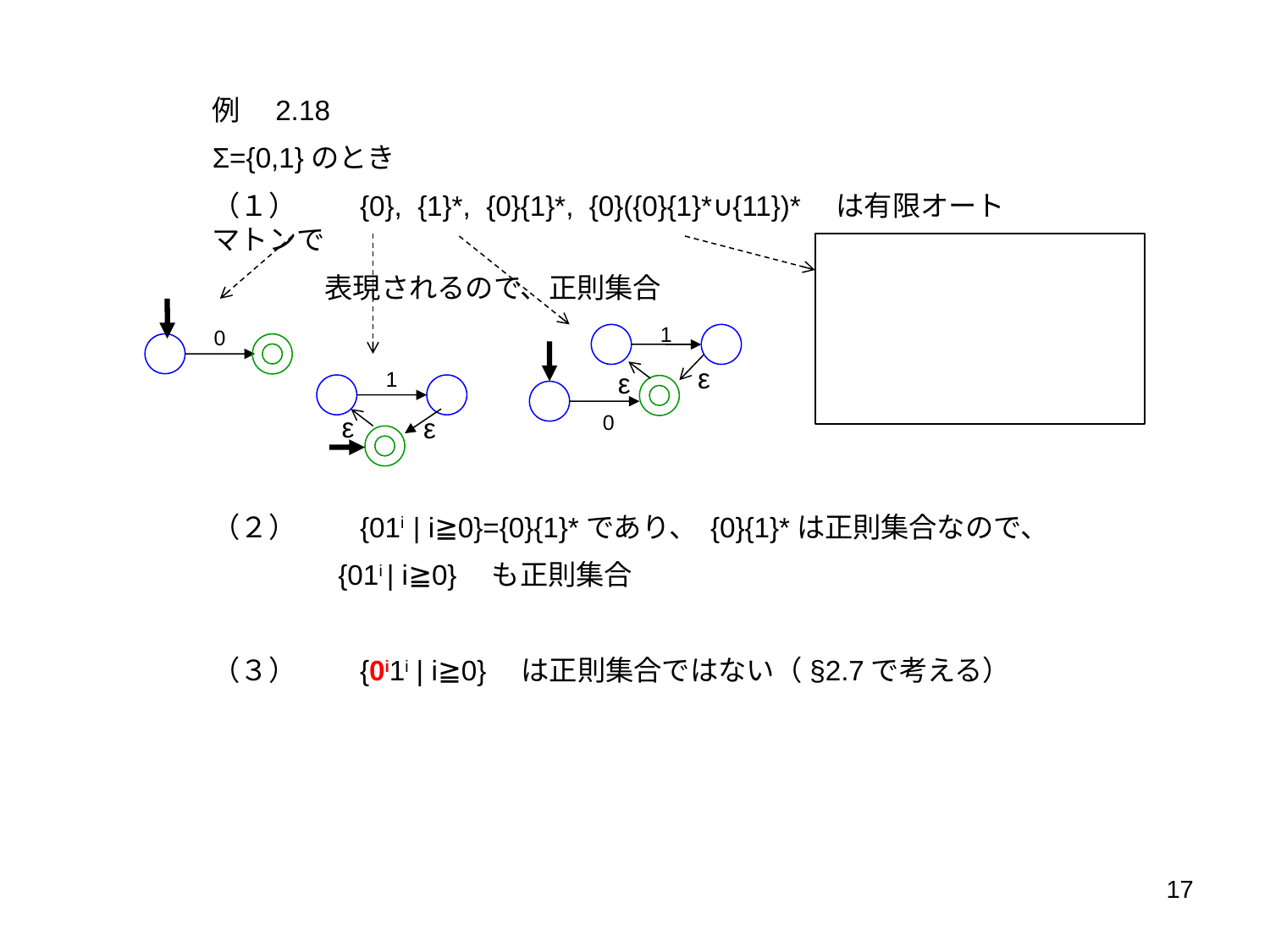

例　2.18
Σ={0,1}のとき
（１）　　{0},  {1}*,  {0}{1}*,  {0}({0}{1}*∪{11})*　は有限オートマトンで
　　　　表現されるので、正則集合

（２）　　{01i  | i≧0}={0}{1}*であり、 {0}{1}*は正則集合なので、
　　　 　{01i | i≧0}　も正則集合

（３）　　{0i1i | i≧0}　は正則集合ではない（§2.7で考える）

1
0

ε
ε

1

0
ε
ε

17